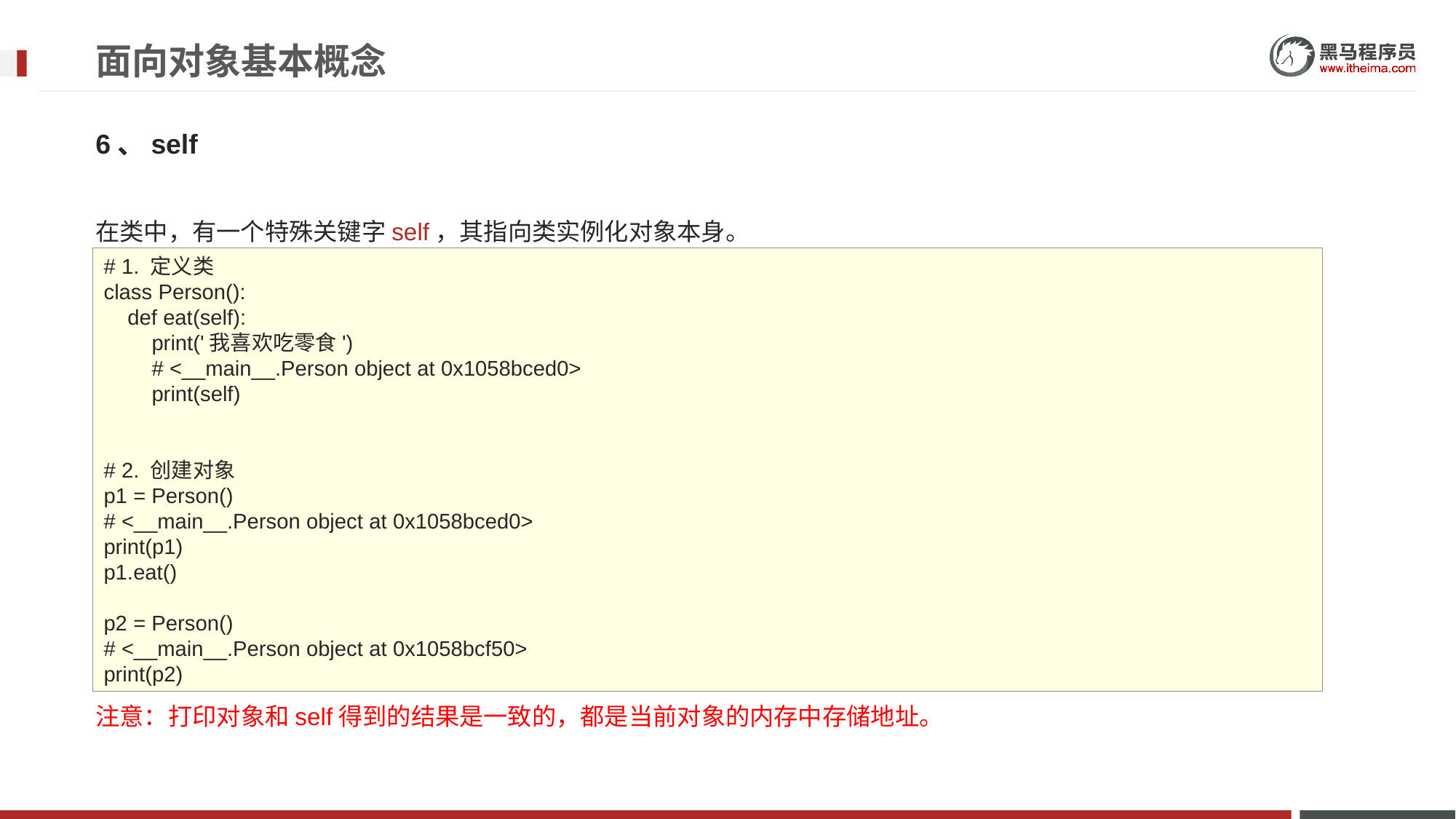

# 面向对象基本概念
6、self
在类中，有一个特殊关键字self，其指向类实例化对象本身。

注意：打印对象和self得到的结果是一致的，都是当前对象的内存中存储地址。
# 1. 定义类
class Person():
    def eat(self):
        print('我喜欢吃零食')
        # <__main__.Person object at 0x1058bced0>
        print(self)

# 2. 创建对象
p1 = Person()
# <__main__.Person object at 0x1058bced0>
print(p1)
p1.eat()

p2 = Person()
# <__main__.Person object at 0x1058bcf50>
print(p2)